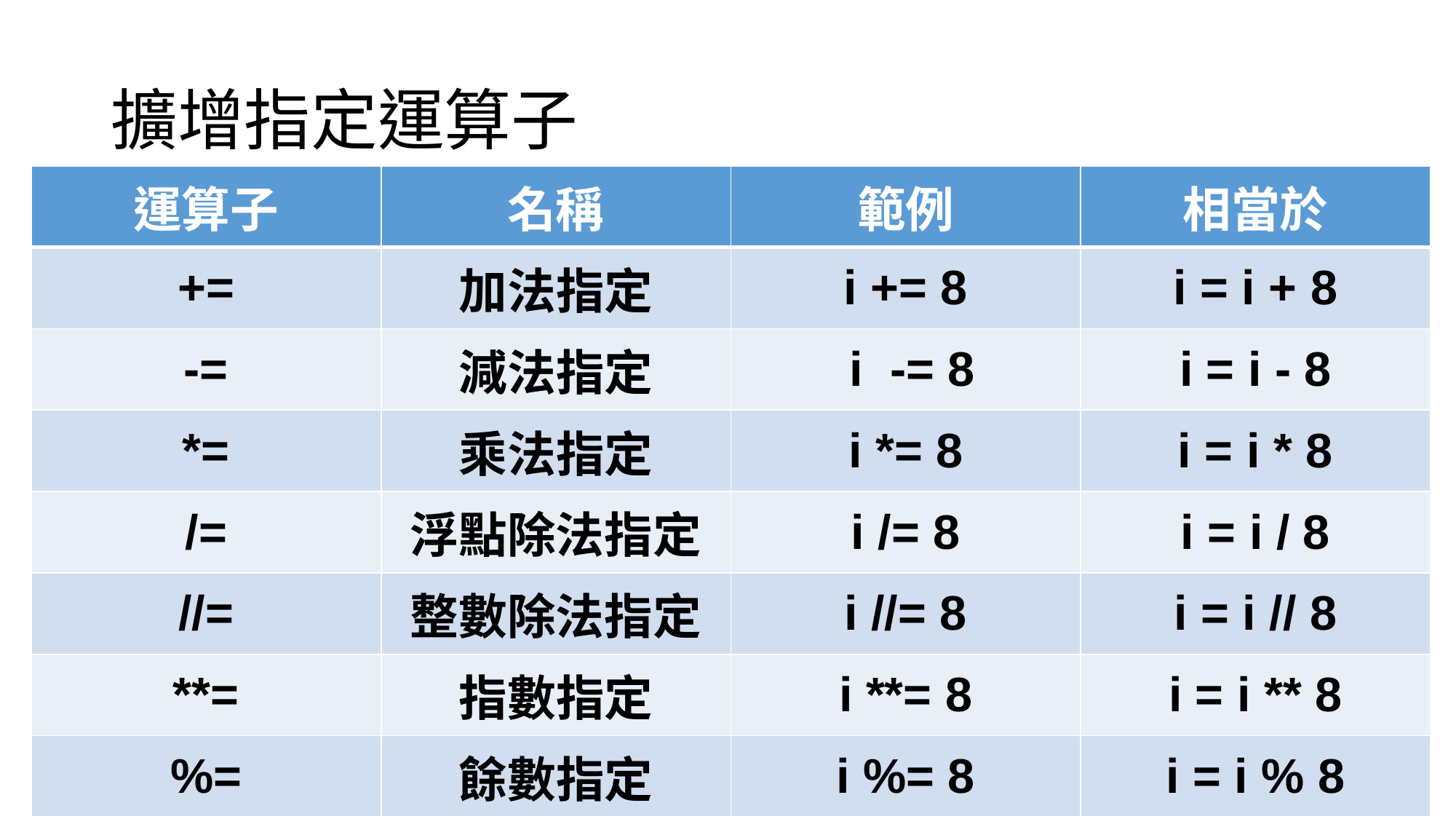

# 擴增指定運算子
| 運算子 | 名稱 | 範例 | 相當於 |
| --- | --- | --- | --- |
| += | 加法指定 | i += 8 | i = i + 8 |
| -= | 減法指定 | i -= 8 | i = i - 8 |
| \*= | 乘法指定 | i \*= 8 | i = i \* 8 |
| /= | 浮點除法指定 | i /= 8 | i = i / 8 |
| //= | 整數除法指定 | i //= 8 | i = i // 8 |
| \*\*= | 指數指定 | i \*\*= 8 | i = i \*\* 8 |
| %= | 餘數指定 | i %= 8 | i = i % 8 |